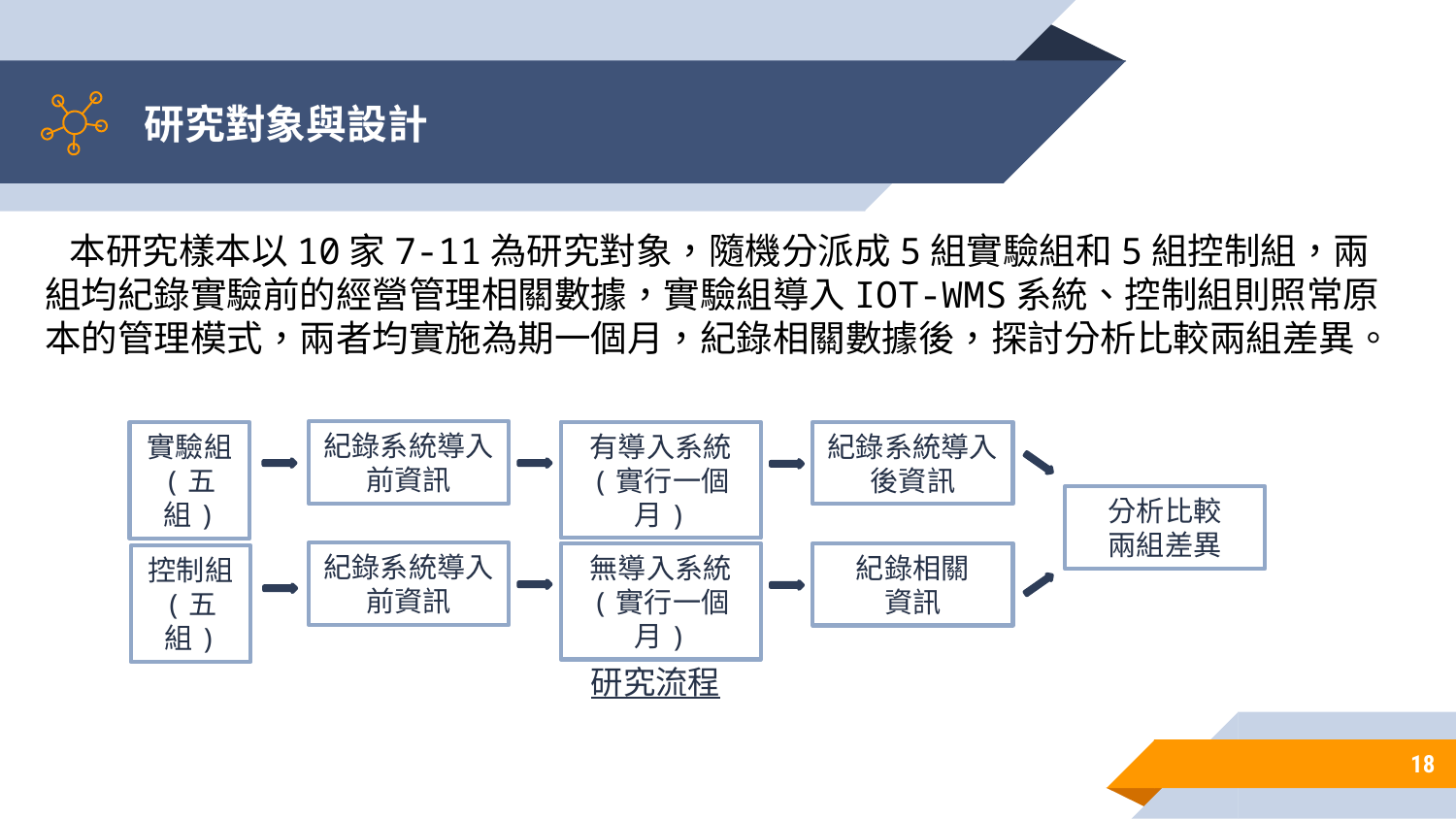

# 研究對象與設計

  本研究樣本以10家7-11為研究對象，隨機分派成5組實驗組和5組控制組，兩組均紀錄實驗前的經營管理相關數據，實驗組導入IOT-WMS系統、控制組則照常原本的管理模式，兩者均實施為期一個月，紀錄相關數據後，探討分析比較兩組差異。
White
Gray
Black
紀錄系統導入前資訊
有導入系統
(實行一個月)
紀錄系統導入後資訊
實驗組
(五組)

分析比較
兩組差異
紀錄系統導入前資訊
無導入系統
(實行一個月)
紀錄相關
資訊
控制組
(五組)

紀錄系統導入前資訊
導入系統
(實行一個月)
紀錄系統導入後資訊
分析比較導入系統前後差異

研究流程
研究流程
18